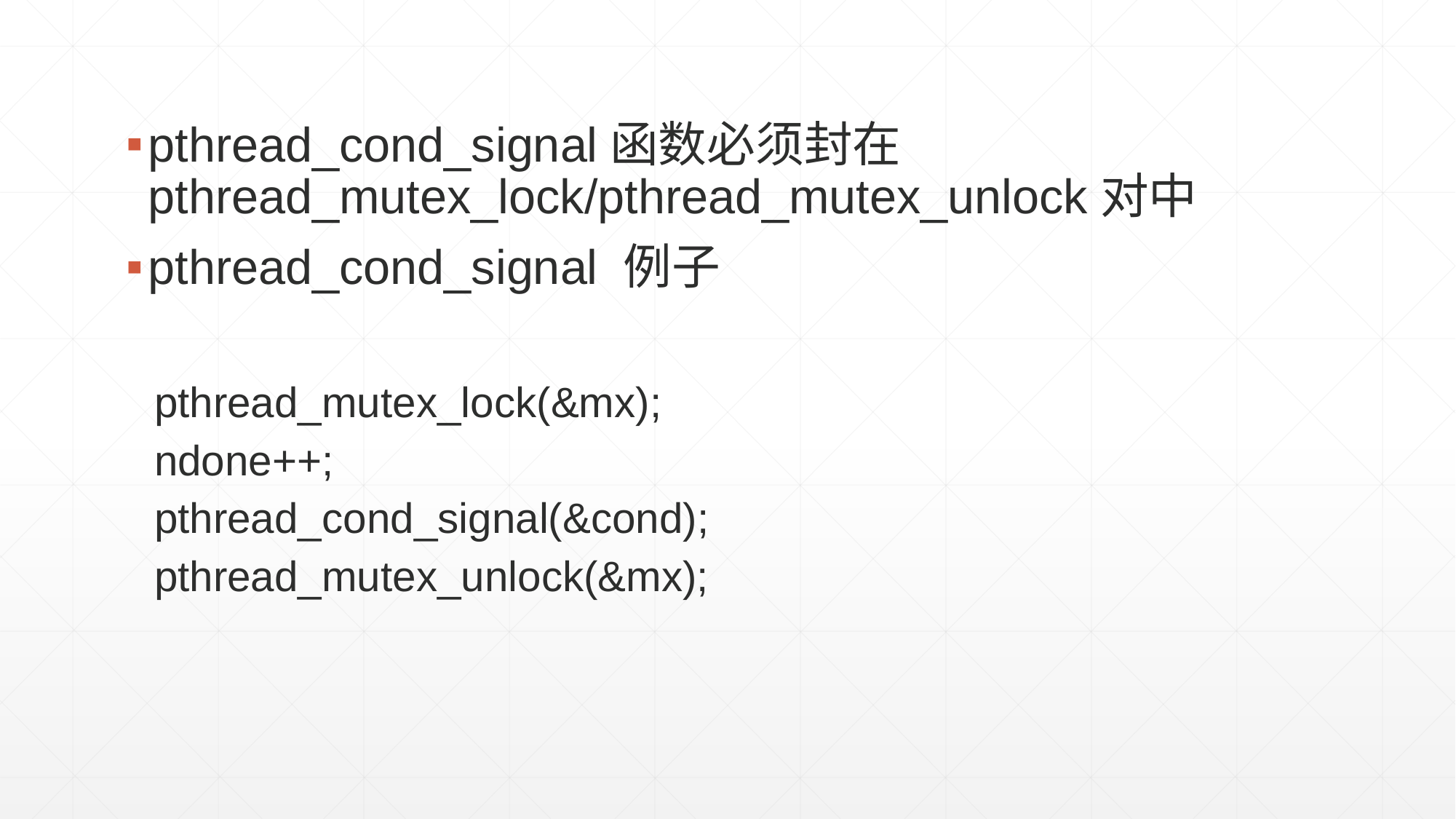

pthread_cond_signal函数必须封在pthread_mutex_lock/pthread_mutex_unlock对中
pthread_cond_signal 例子

pthread_mutex_lock(&mx);
ndone++;
pthread_cond_signal(&cond);
pthread_mutex_unlock(&mx);